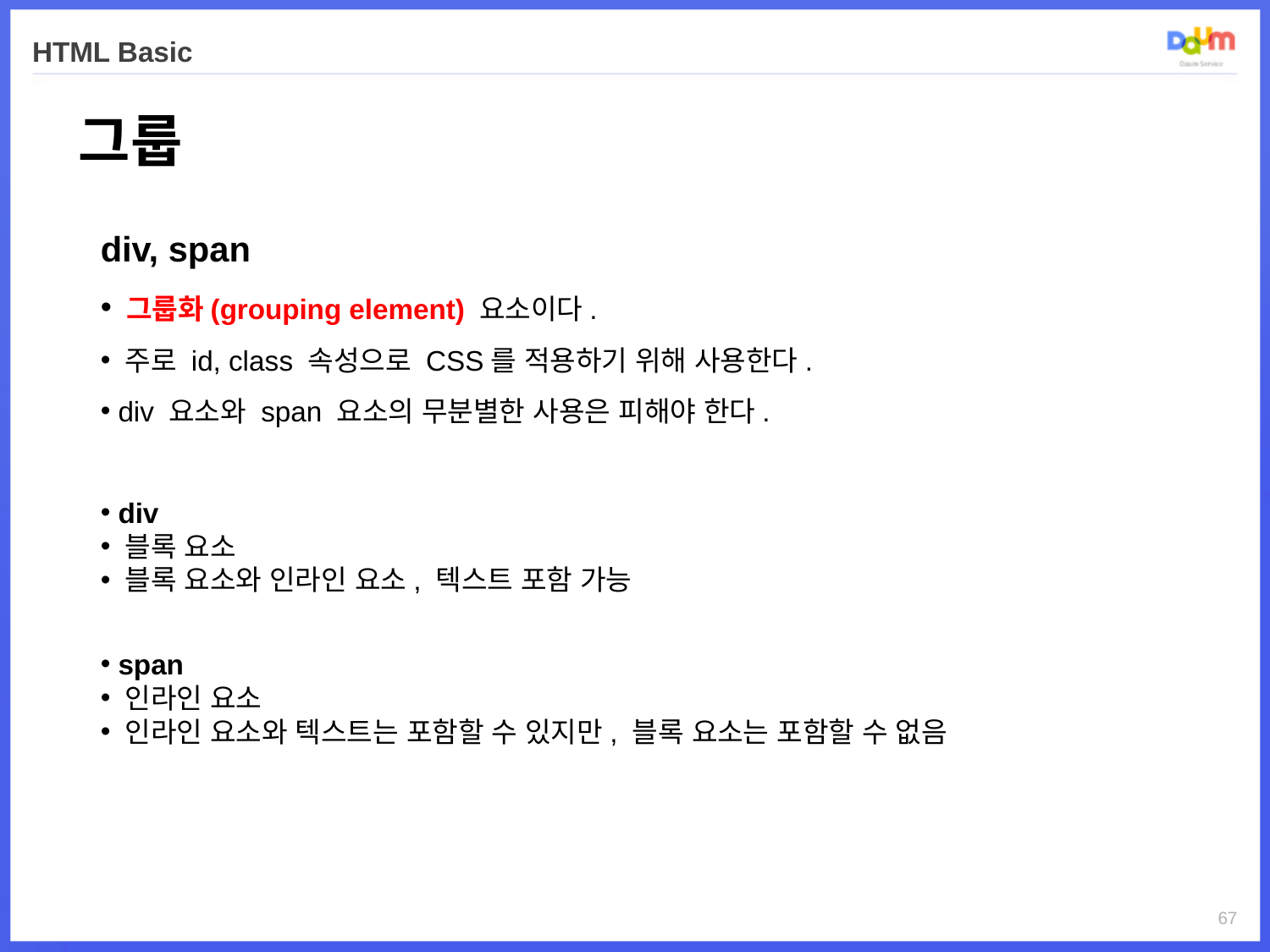

# HTML Basic
그룹
div, span
 그룹화(grouping element) 요소이다.
 주로 id, class 속성으로 CSS를 적용하기 위해 사용한다.
 div 요소와 span 요소의 무분별한 사용은 피해야 한다.

 div
 블록 요소
 블록 요소와 인라인 요소, 텍스트 포함 가능

 span
 인라인 요소
 인라인 요소와 텍스트는 포함할 수 있지만, 블록 요소는 포함할 수 없음

67